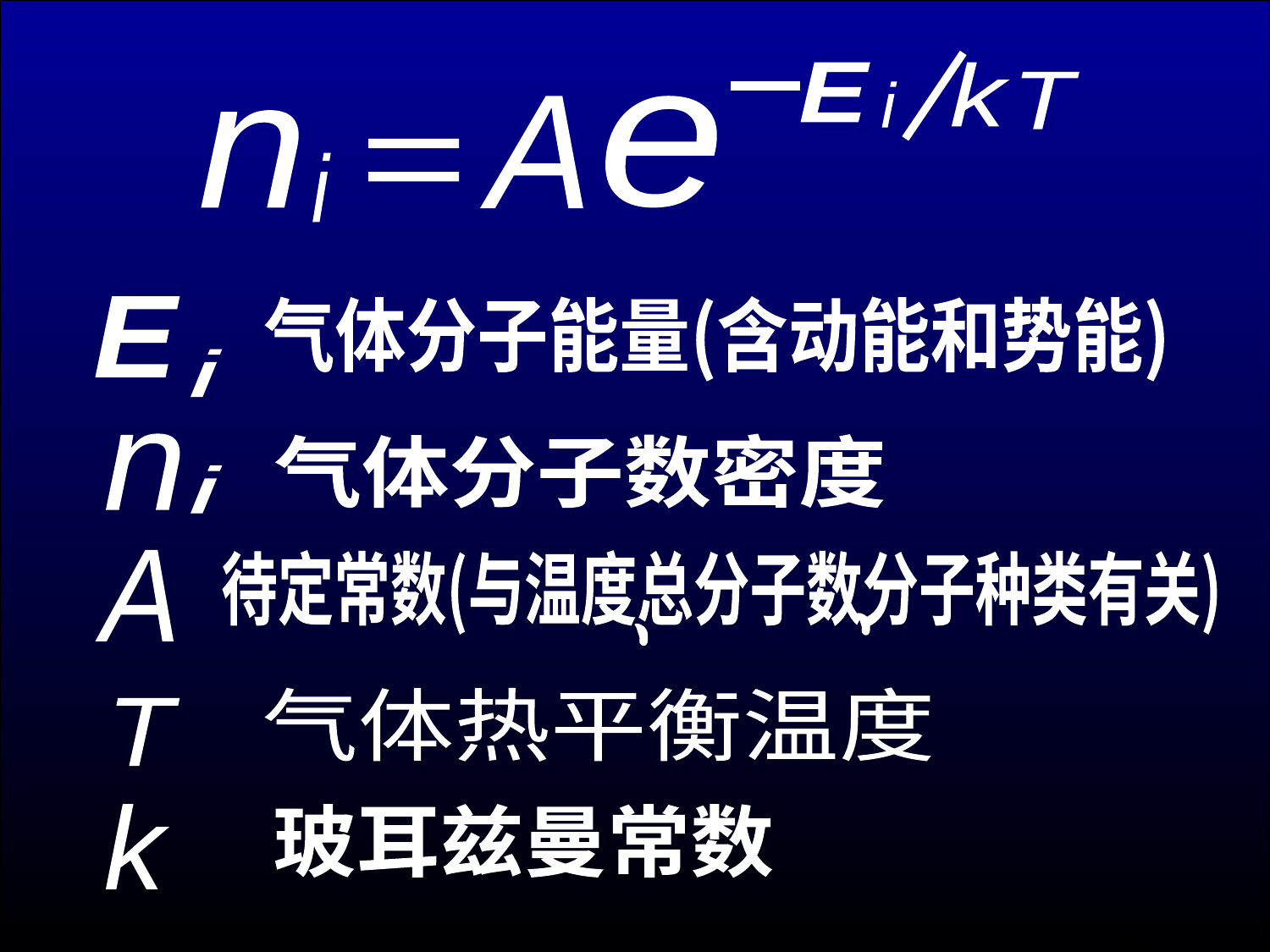

表达式

E
k
T
-
i
A
e
n
=
i
E
气体分子能量(含动能和势能)
i
n
气体分子数密度
i
A
待定常数(与温度总分子数分子种类有关)

气体热平衡温度
T
k
玻耳兹曼常数
分布式